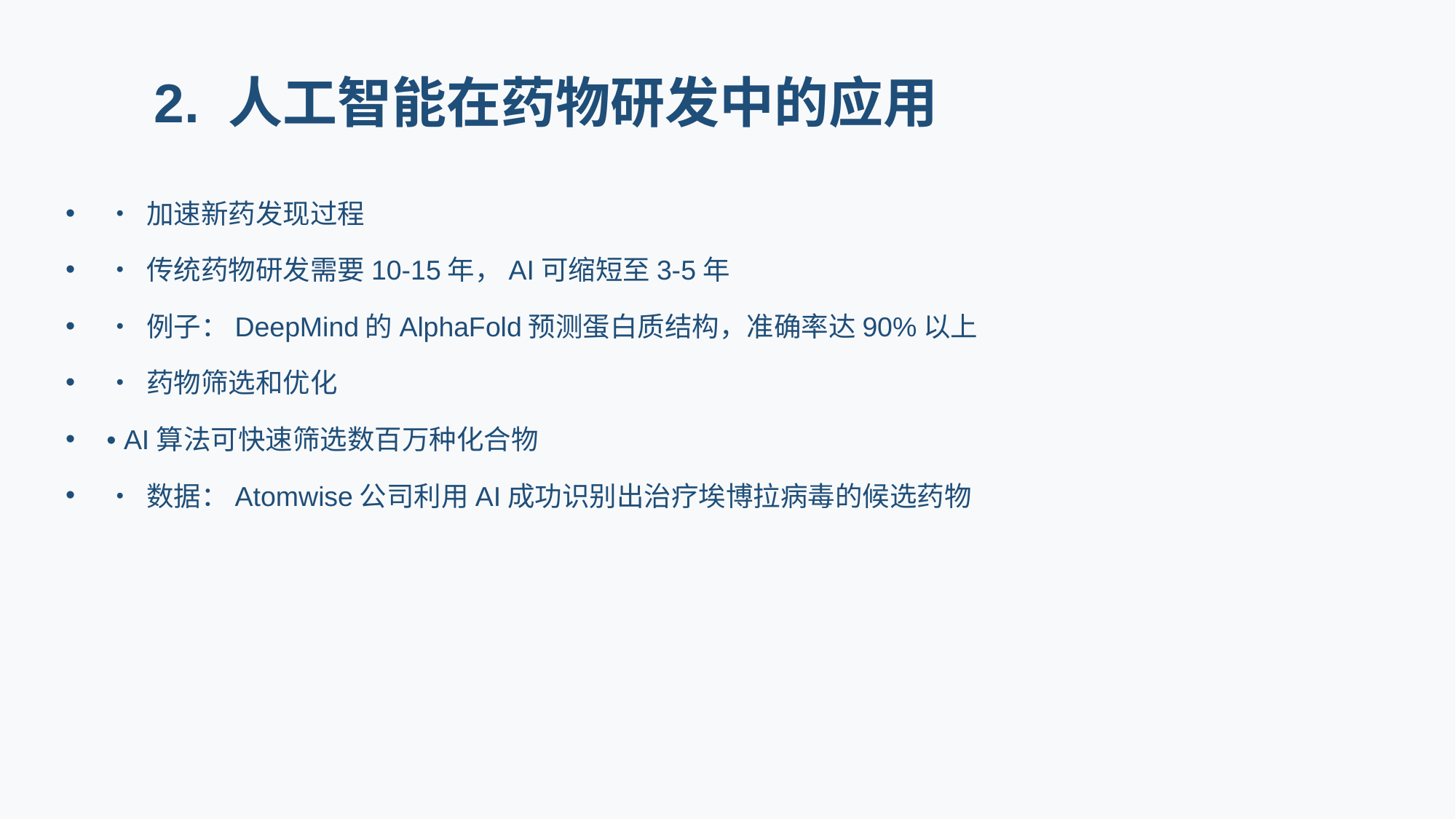

# 2. 人工智能在药物研发中的应用
• 加速新药发现过程
• 传统药物研发需要10-15年，AI可缩短至3-5年
• 例子：DeepMind的AlphaFold预测蛋白质结构，准确率达90%以上
• 药物筛选和优化
• AI算法可快速筛选数百万种化合物
• 数据：Atomwise公司利用AI成功识别出治疗埃博拉病毒的候选药物